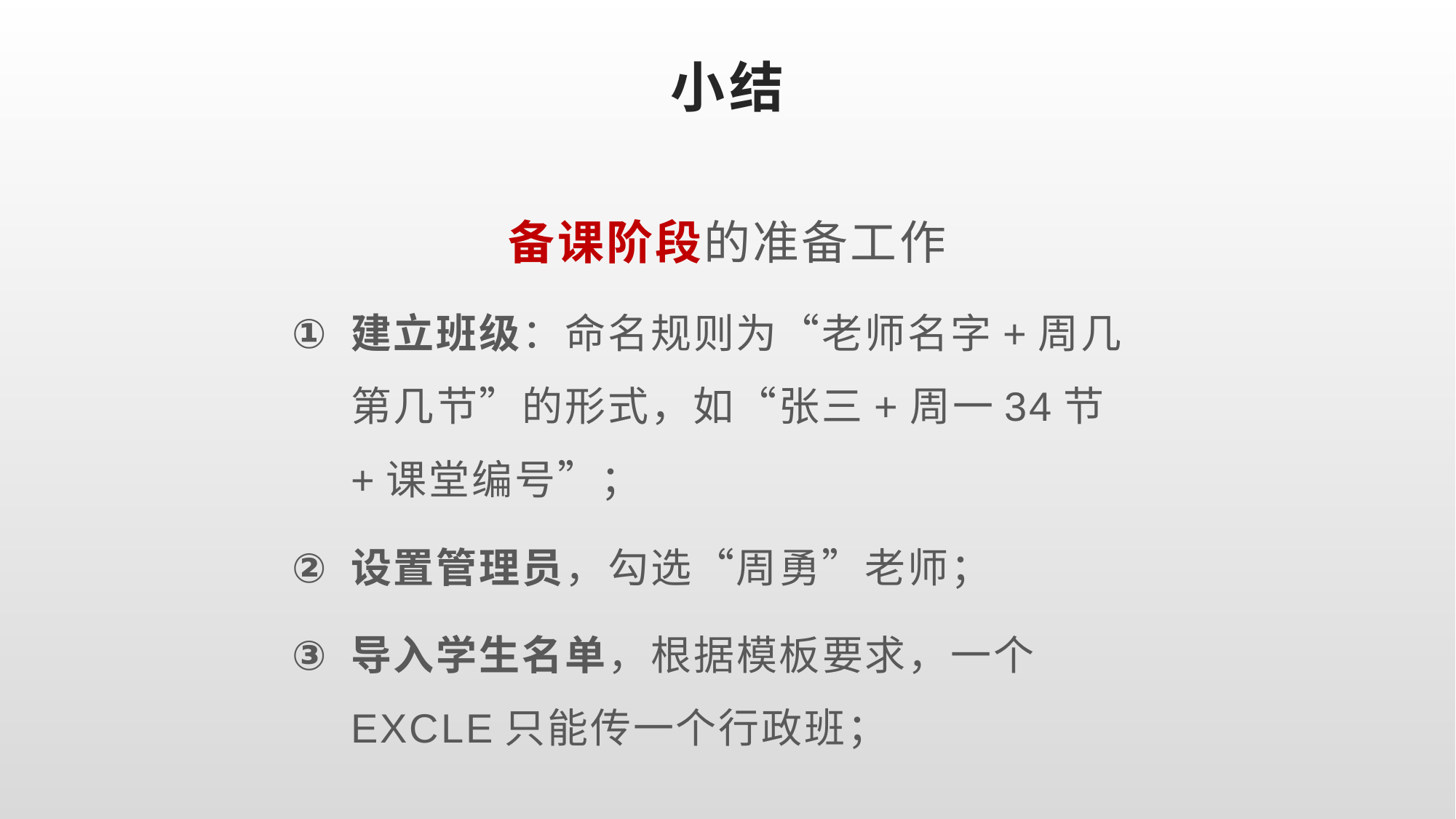

# 小结
备课阶段的准备工作
建立班级：命名规则为“老师名字+周几第几节”的形式，如“张三+周一34节+课堂编号”；
设置管理员，勾选“周勇”老师；
导入学生名单，根据模板要求，一个EXCLE只能传一个行政班；